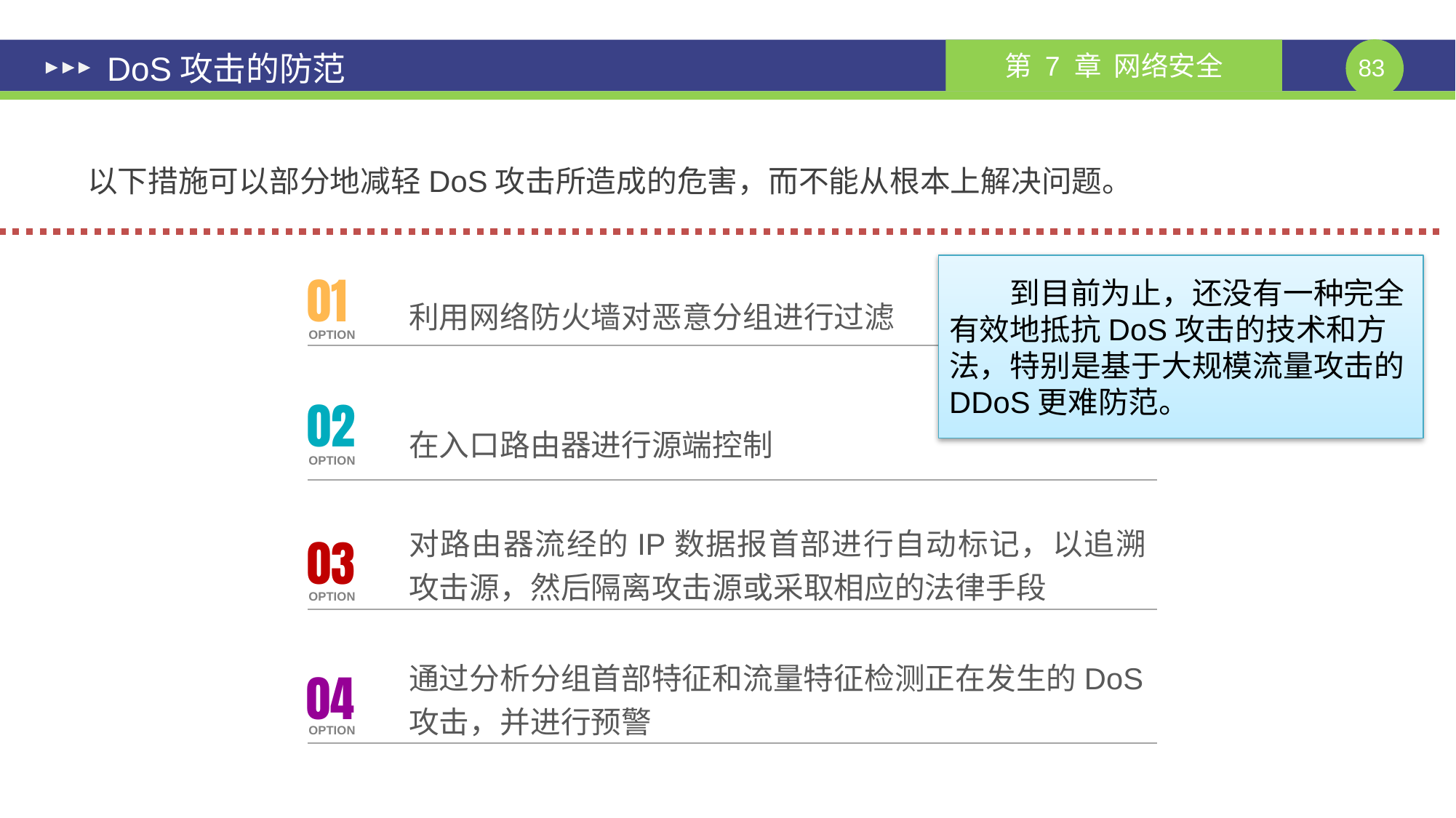

# DoS攻击的防范
以下措施可以部分地减轻DoS攻击所造成的危害，而不能从根本上解决问题。
　　到目前为止，还没有一种完全有效地抵抗DoS攻击的技术和方法，特别是基于大规模流量攻击的DDoS更难防范。
01
OPTION
利用网络防火墙对恶意分组进行过滤
02
OPTION
在入口路由器进行源端控制
对路由器流经的IP数据报首部进行自动标记，以追溯攻击源，然后隔离攻击源或采取相应的法律手段
03
OPTION
通过分析分组首部特征和流量特征检测正在发生的DoS攻击，并进行预警
04
OPTION
课件制作人：谢钧  谢希仁